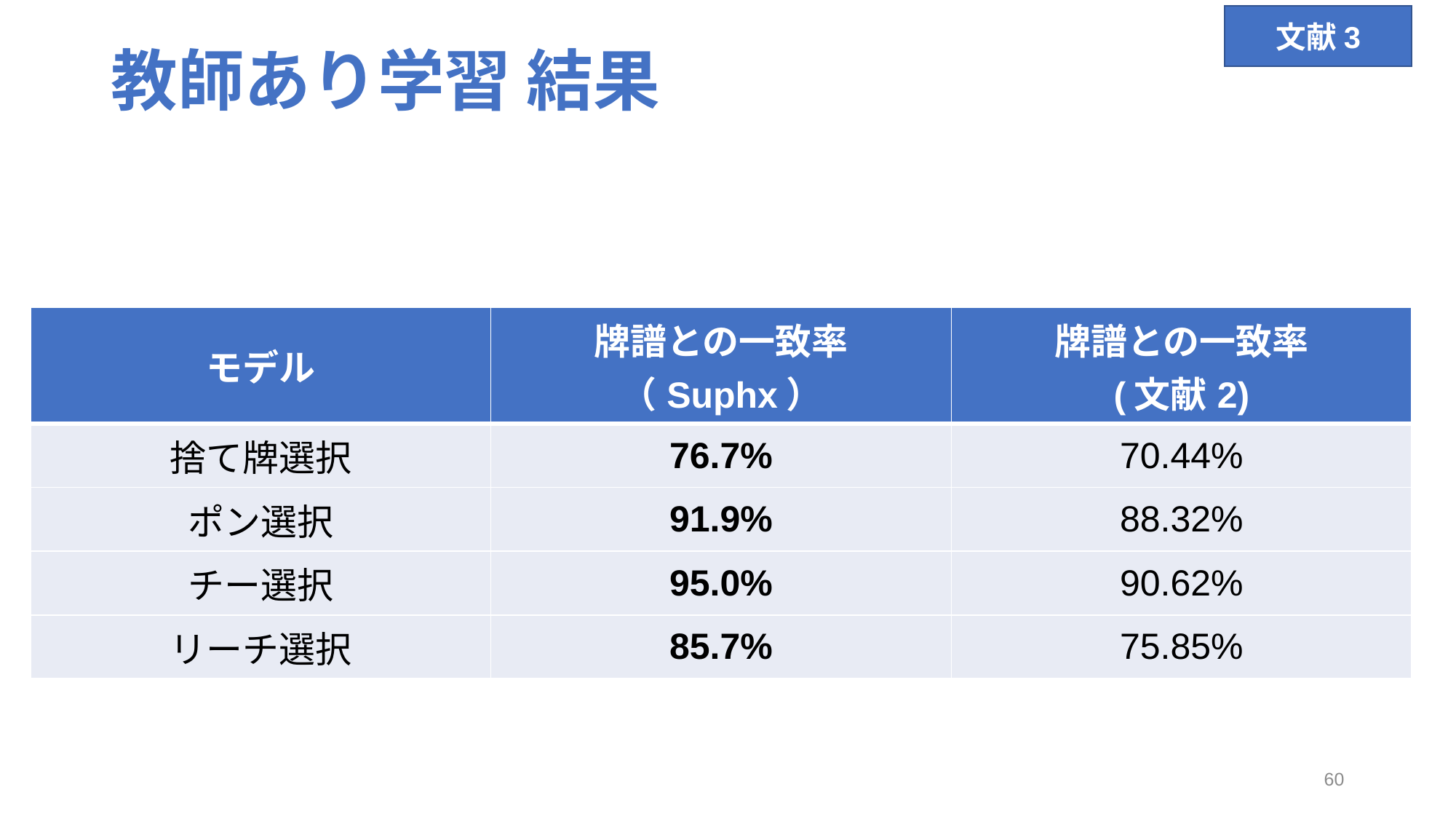

# 教師あり学習 結果
文献3
| モデル | 牌譜との一致率 （Suphx） | 牌譜との一致率 (文献2) |
| --- | --- | --- |
| 捨て牌選択 | 76.7% | 70.44% |
| ポン選択 | 91.9% | 88.32% |
| チー選択 | 95.0% | 90.62% |
| リーチ選択 | 85.7% | 75.85% |
60